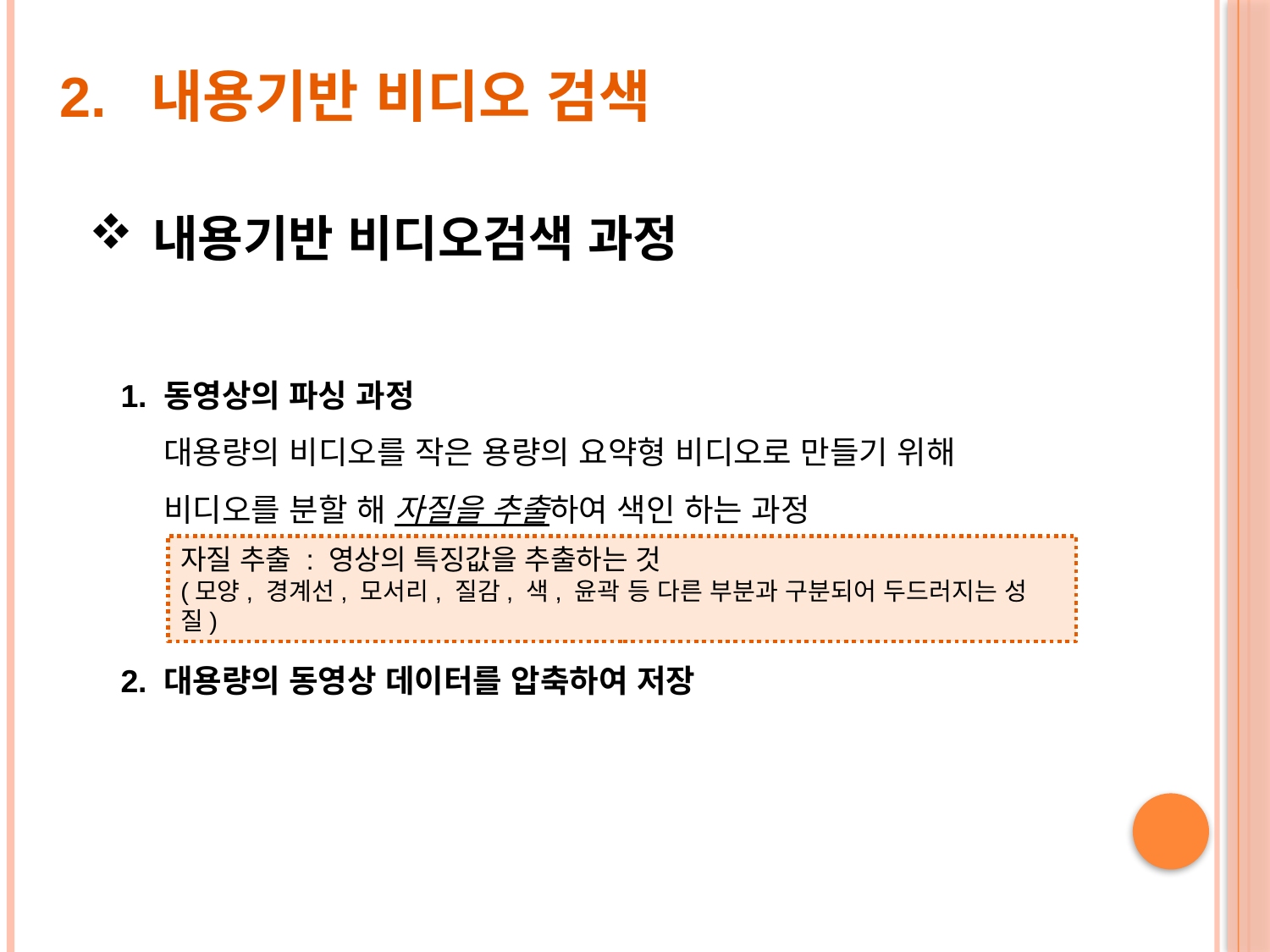

# 2.  내용기반 비디오 검색
내용기반 비디오검색 과정

1. 동영상의 파싱 과정
    대용량의 비디오를 작은 용량의 요약형 비디오로 만들기 위해
    비디오를 분할 해 자질을 추출하여 색인 하는 과정

2. 대용량의 동영상 데이터를 압축하여 저장

자질 추출 : 영상의 특징값을 추출하는 것
(모양, 경계선, 모서리, 질감, 색, 윤곽 등 다른 부분과 구분되어 두드러지는 성질)